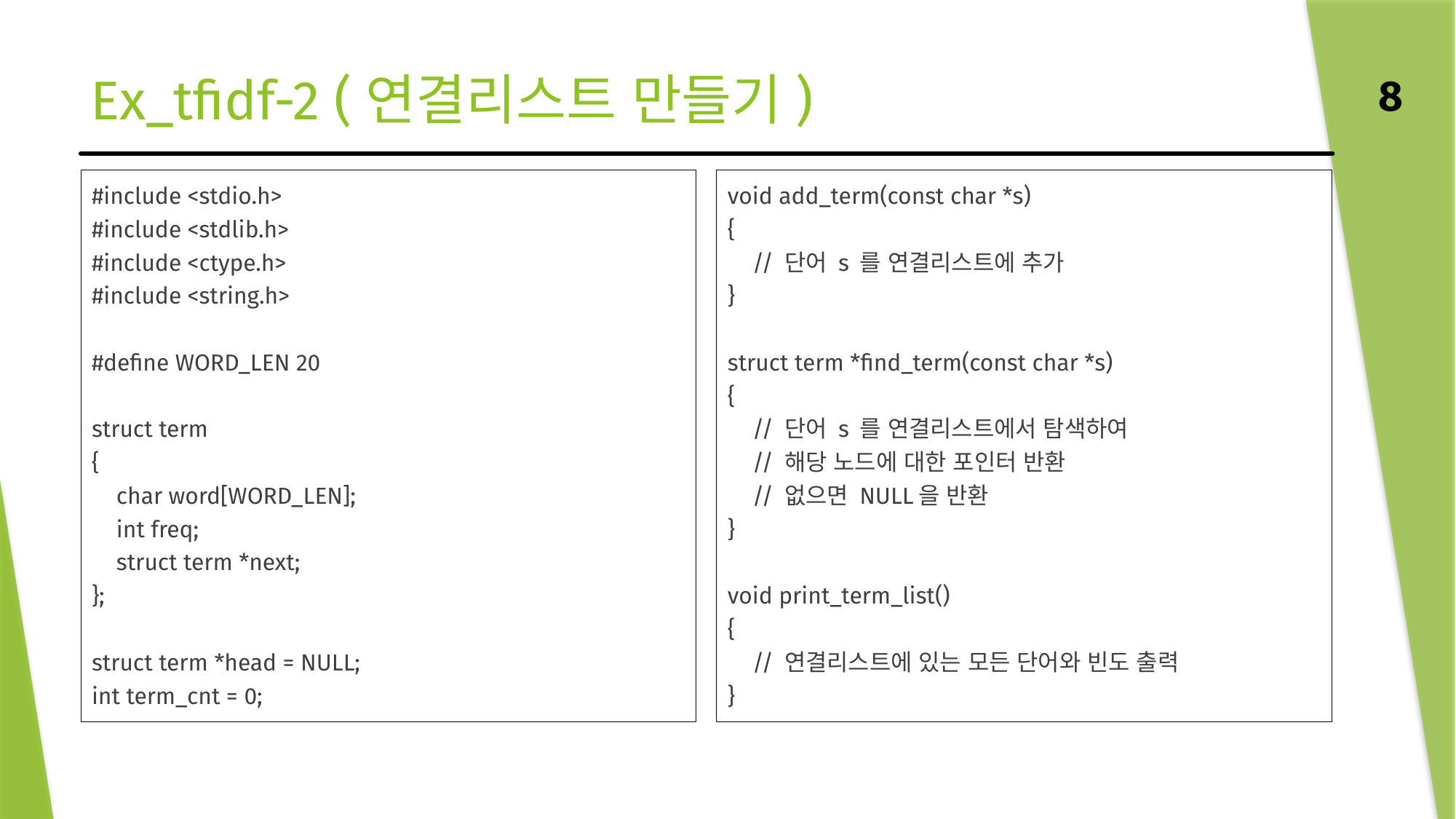

# Ex_tfidf-2 (연결리스트 만들기)
8
#include <stdio.h>
#include <stdlib.h>
#include <ctype.h>
#include <string.h>

#define WORD_LEN 20

struct term
{
    char word[WORD_LEN];
    int freq;
    struct term *next;
};

struct term *head = NULL;
int term_cnt = 0;

void add_term(const char *s)
{
    // 단어 s 를 연결리스트에 추가
}

struct term *find_term(const char *s)
{
    // 단어 s 를 연결리스트에서 탐색하여
    // 해당 노드에 대한 포인터 반환
    // 없으면 NULL을 반환
}

void print_term_list()
{
    // 연결리스트에 있는 모든 단어와 빈도 출력
}